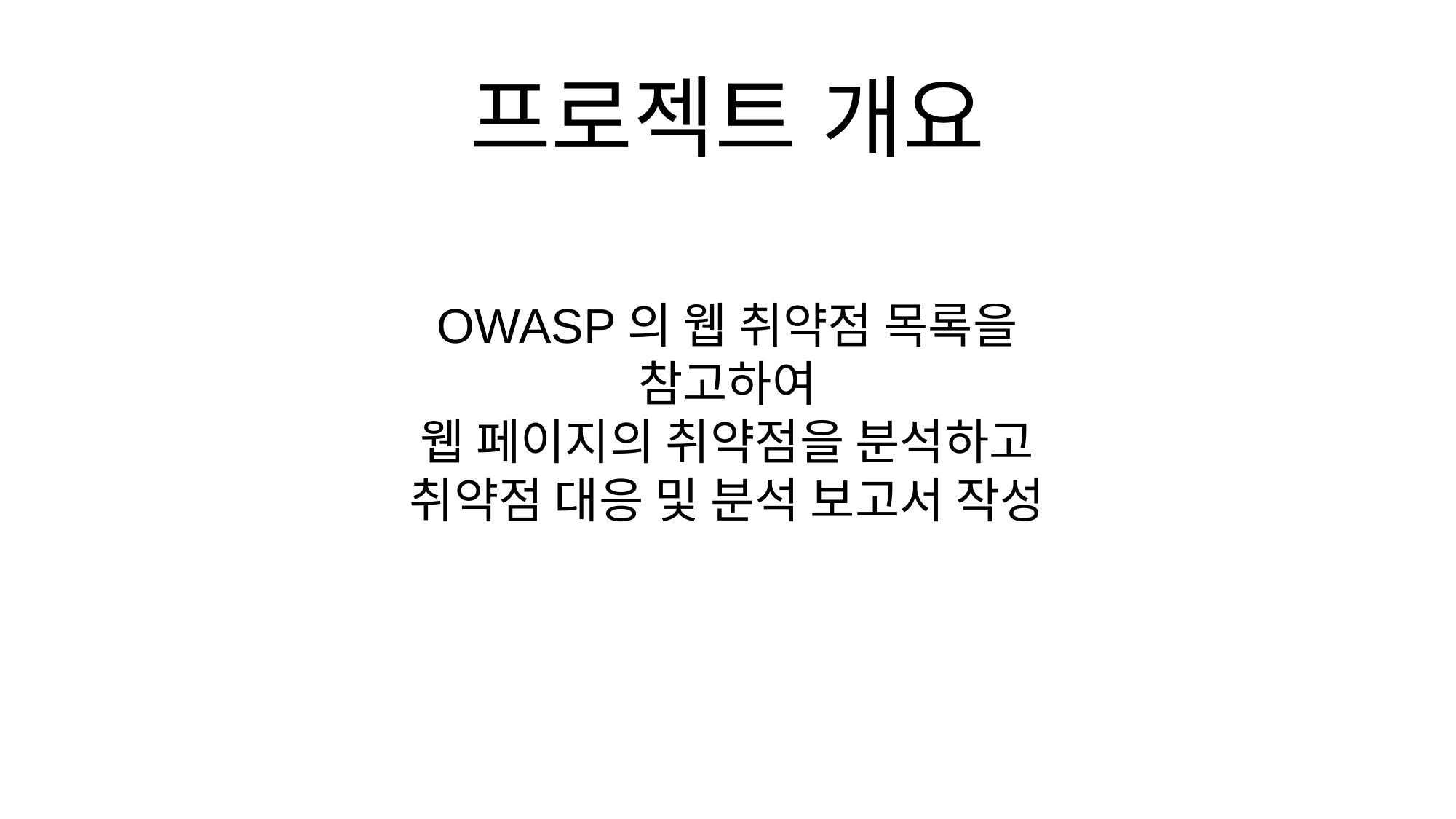

# 프로젝트 개요
OWASP의 웹 취약점 목록을
참고하여
웹 페이지의 취약점을 분석하고
취약점 대응 및 분석 보고서 작성